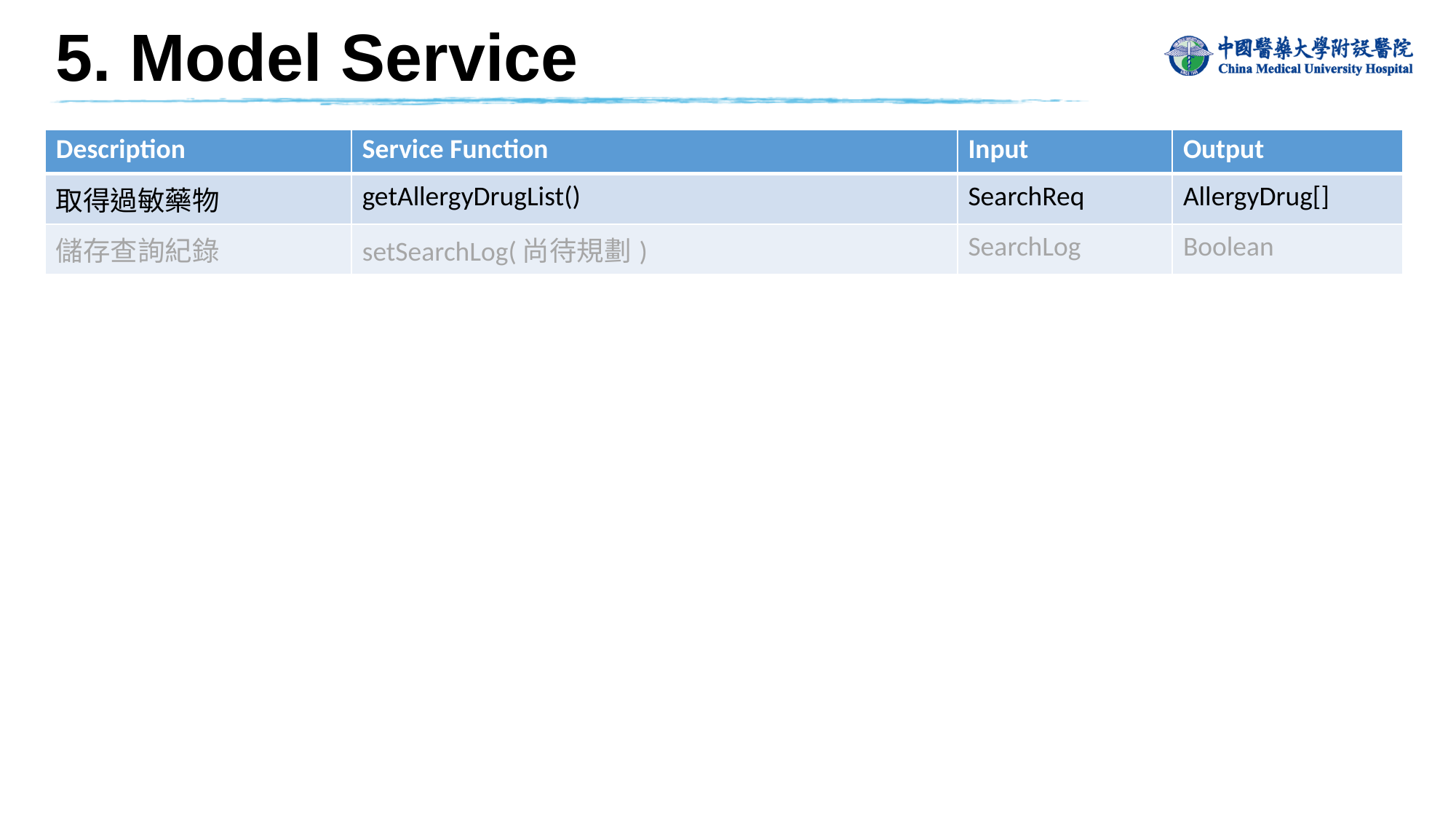

5. Model Service
| Description | Service Function | Input | Output |
| --- | --- | --- | --- |
| 取得過敏藥物 | getAllergyDrugList() | SearchReq | AllergyDrug[] |
| 儲存查詢紀錄 | setSearchLog(尚待規劃) | SearchLog | Boolean |